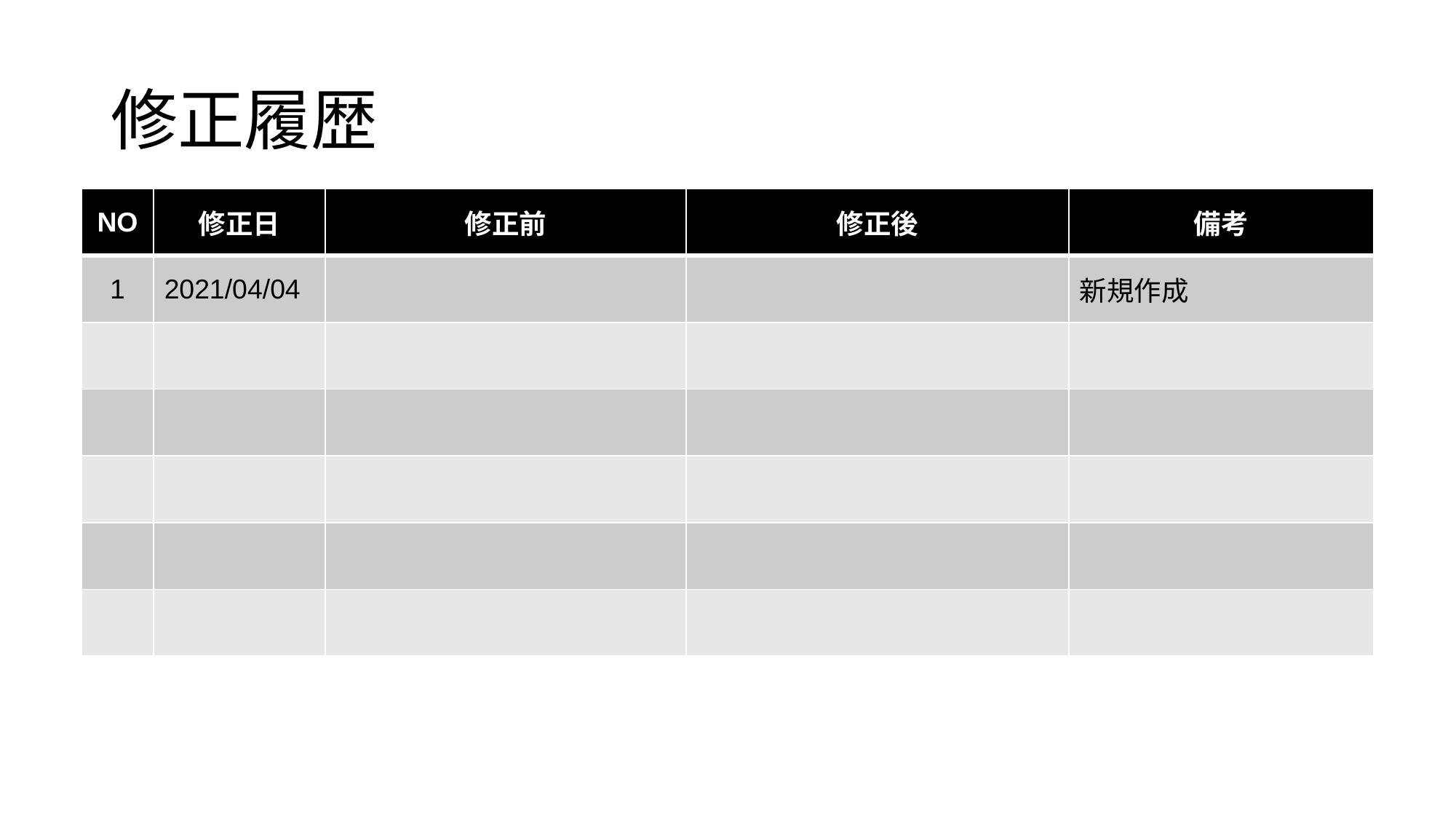

# 修正履歴
| NO | 修正日 | 修正前 | 修正後 | 備考 |
| --- | --- | --- | --- | --- |
| 1 | 2021/04/04 |  |  | 新規作成 |
|  |  |  |  |  |
|  |  |  |  |  |
|  |  |  |  |  |
|  |  |  |  |  |
|  |  |  |  |  |